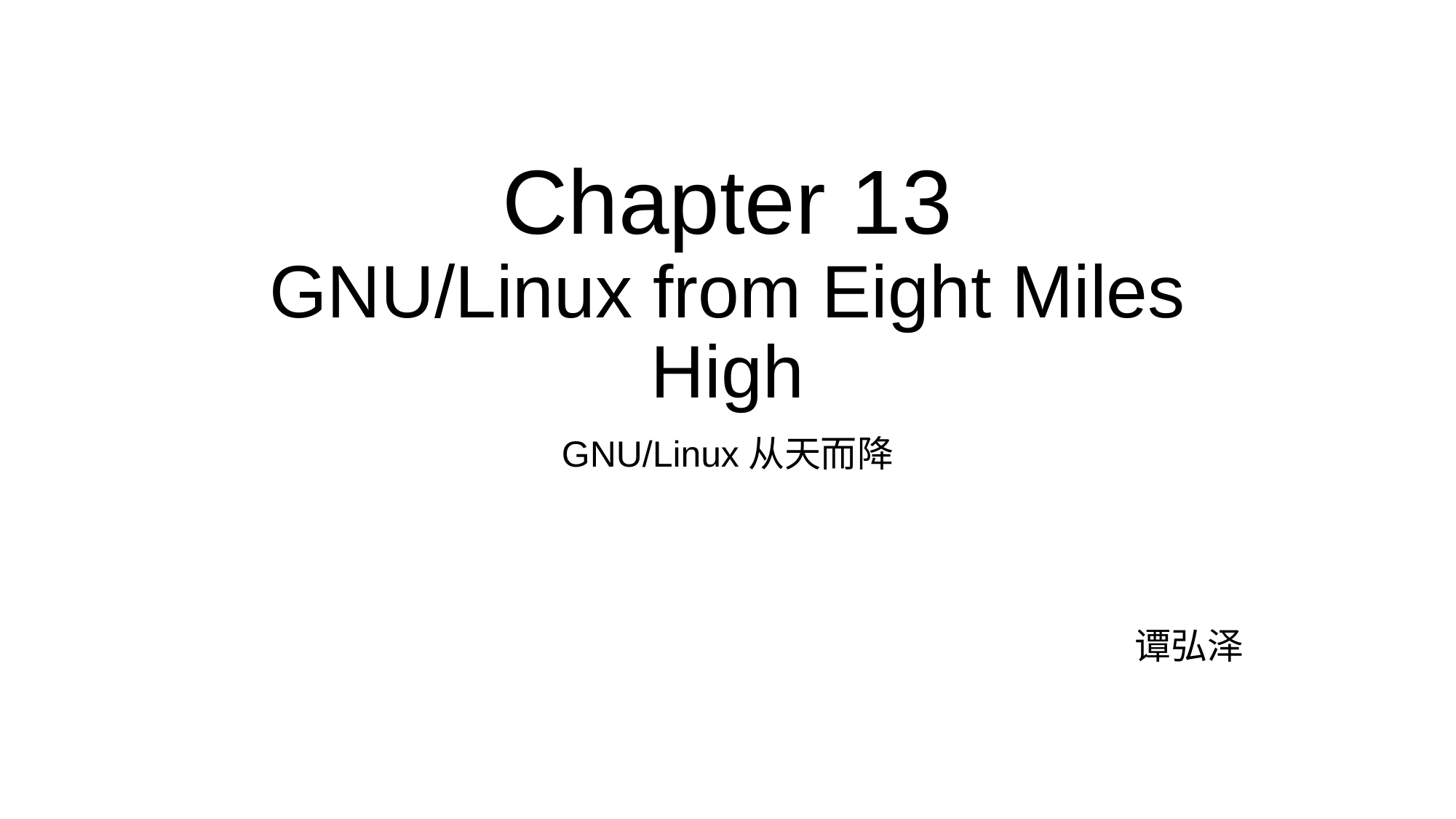

# Chapter 13 GNU/Linux from Eight Miles High
GNU/Linux从天而降
谭弘泽